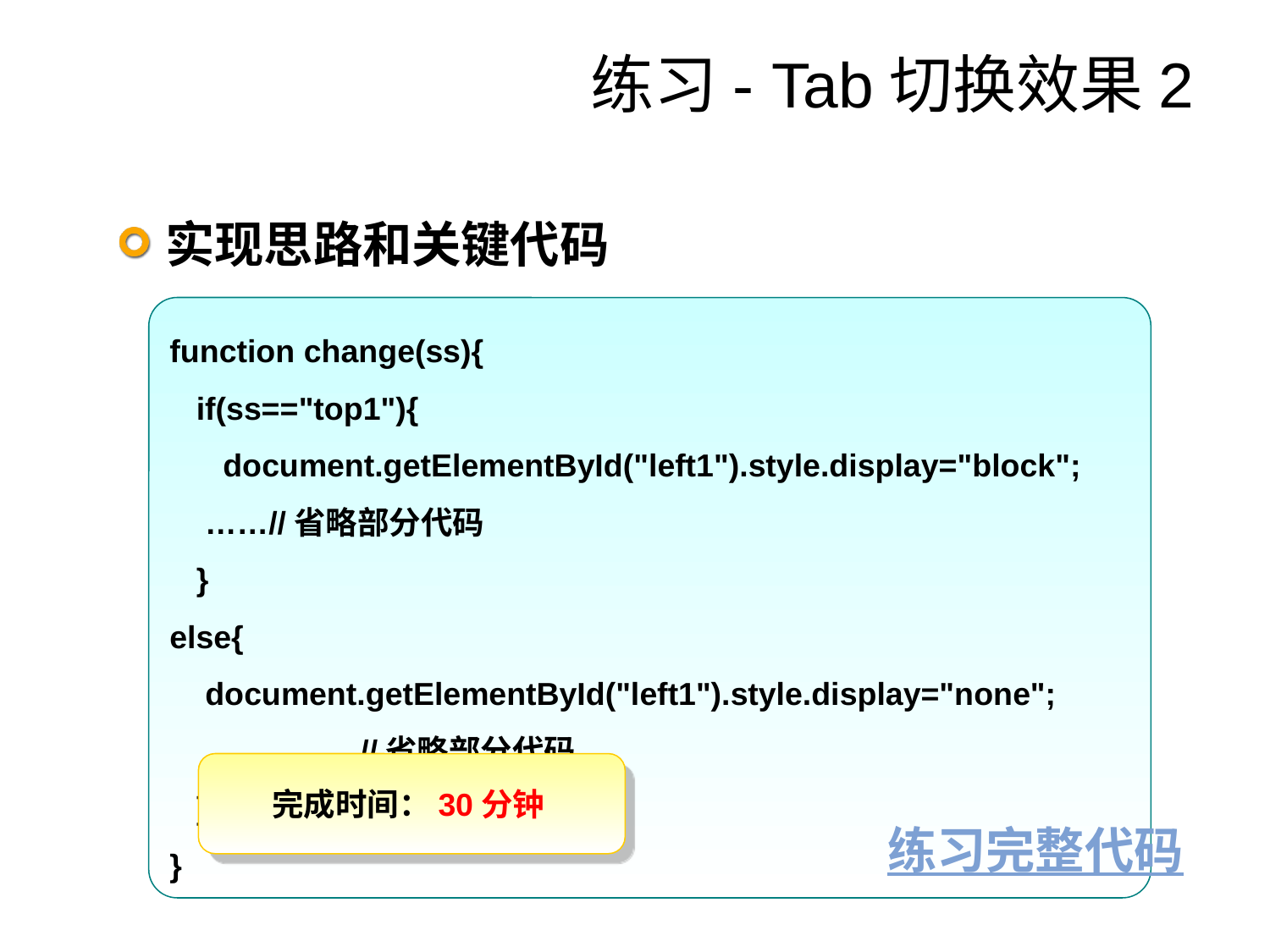

# 练习- Tab切换效果2
实现思路和关键代码
使用6个图片完成整个Tab切换效果
使用display属性隐藏或显示图片
使用带参函数控制哪些图片需要显示或隐藏
鼠标移至图片上使用onmouseover事件
function change(ss){
   if(ss=="top1"){
      document.getElementById("left1").style.display="block";
    ……//省略部分代码
   }
else{
    document.getElementById("left1").style.display="none";
	……//省略部分代码
   }
}
完成时间：30分钟
练习完整代码